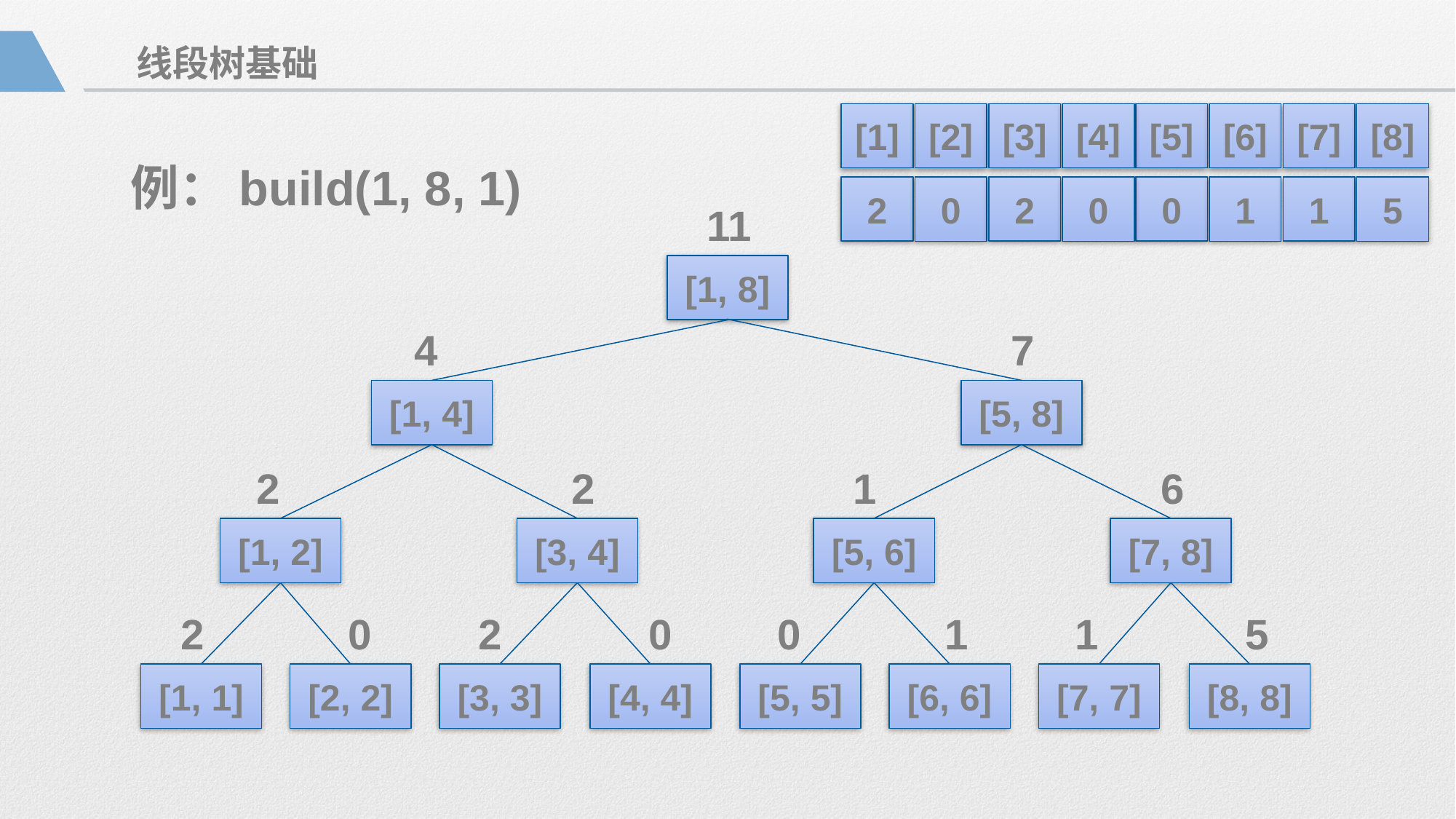

线段树基础
[1]
[3]
[2]
[4]
[5]
[7]
[6]
[8]
2
2
0
0
0
1
1
5
例：build(1, 8, 1)
11
[1, 8]
[1, 4]
[5, 8]
[1, 2]
[3, 4]
[5, 6]
[7, 8]
[1, 1]
[2, 2]
[3, 3]
[4, 4]
[5, 5]
[6, 6]
[7, 7]
[8, 8]
4
7
2
2
1
6
2
0
2
0
0
1
1
5